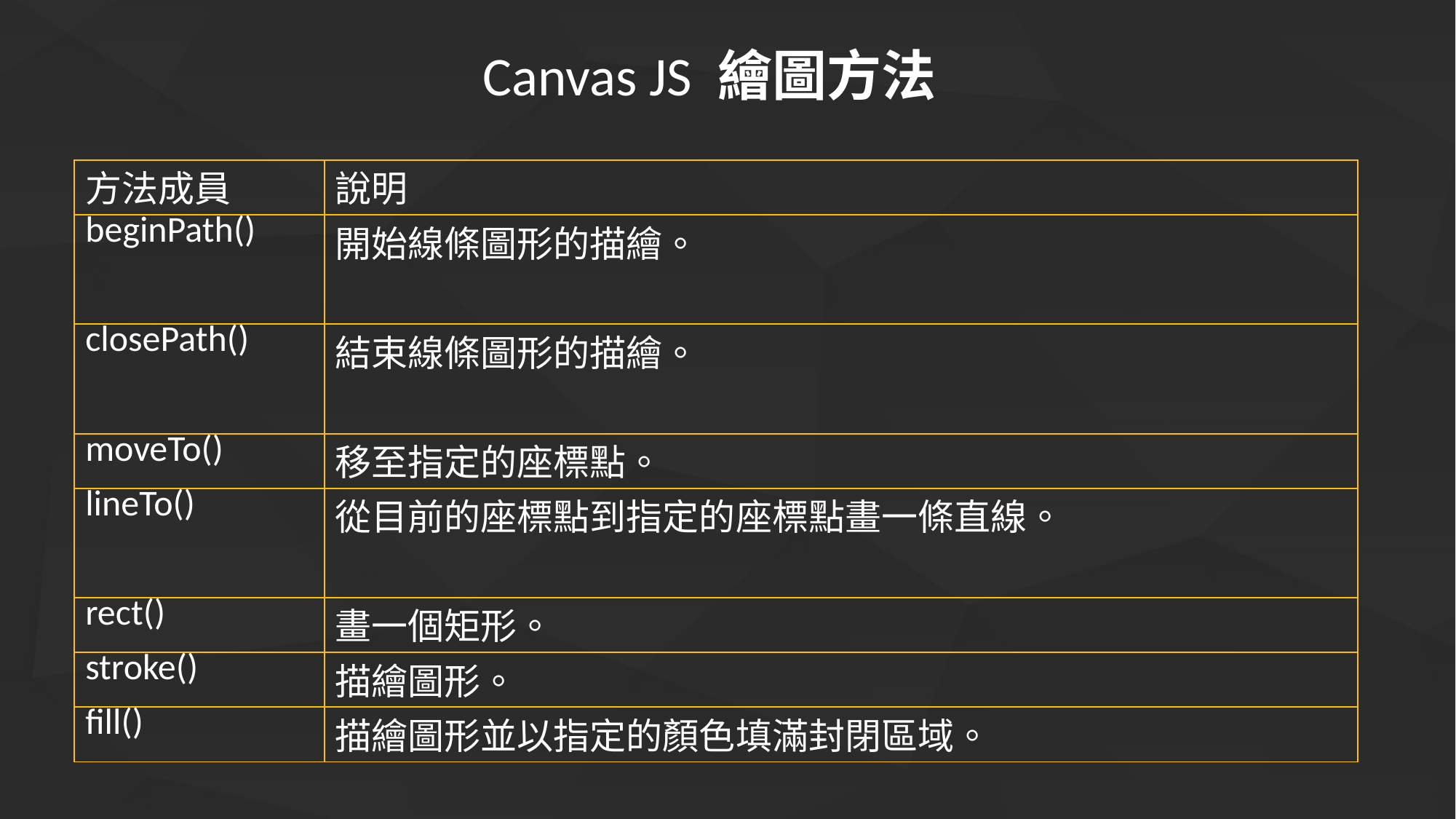

# Canvas JS 繪圖方法
| 方法成員 | 說明 |
| --- | --- |
| beginPath() | 開始線條圖形的描繪。 |
| closePath() | 結束線條圖形的描繪。 |
| moveTo() | 移至指定的座標點。 |
| lineTo() | 從目前的座標點到指定的座標點畫一條直線。 |
| rect() | 畫一個矩形。 |
| stroke() | 描繪圖形。 |
| fill() | 描繪圖形並以指定的顏色填滿封閉區域。 |